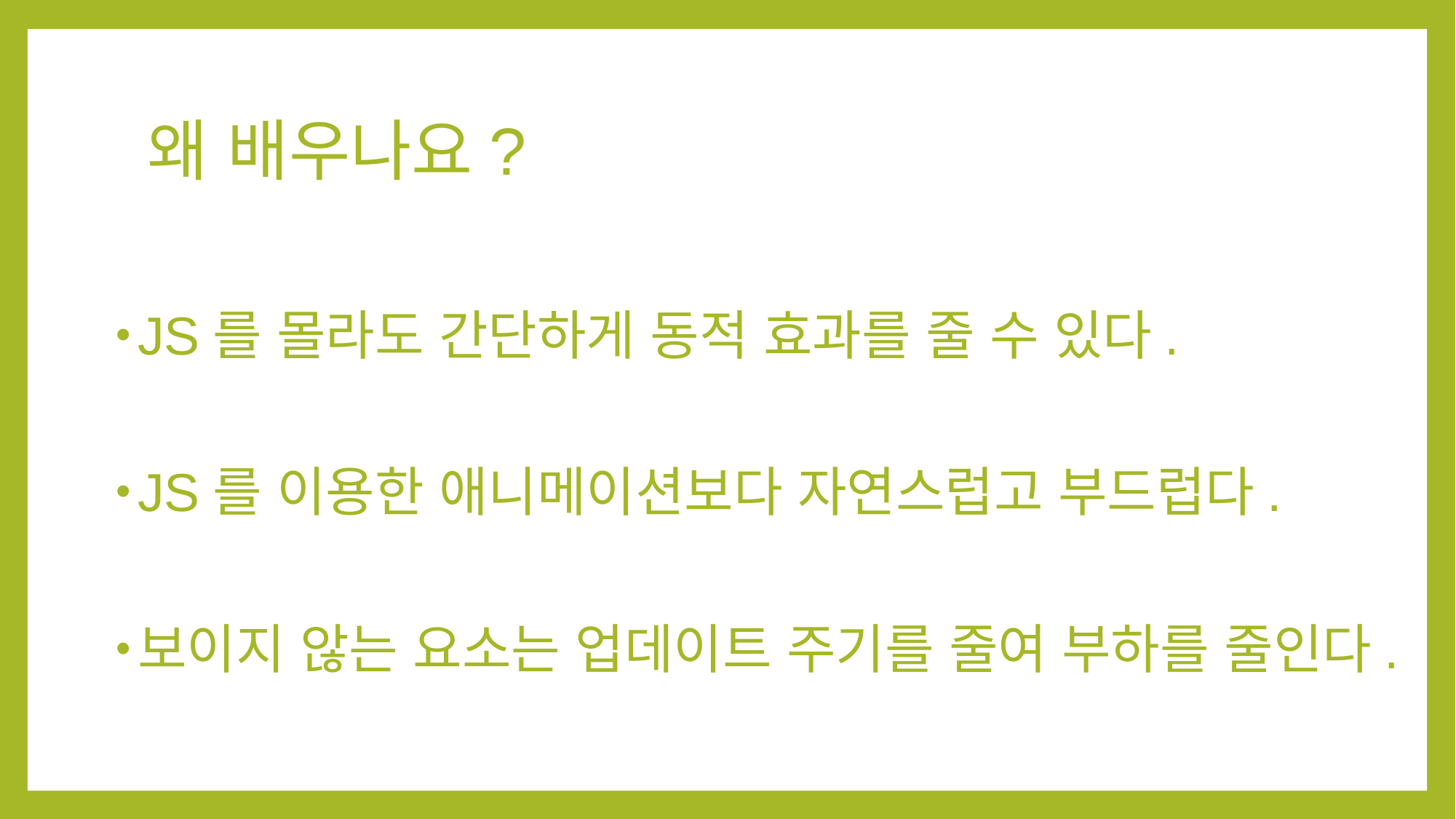

# 왜 배우나요?

JS를 몰라도 간단하게 동적 효과를 줄 수 있다.

JS를 이용한 애니메이션보다 자연스럽고 부드럽다.

보이지 않는 요소는 업데이트 주기를 줄여 부하를 줄인다.